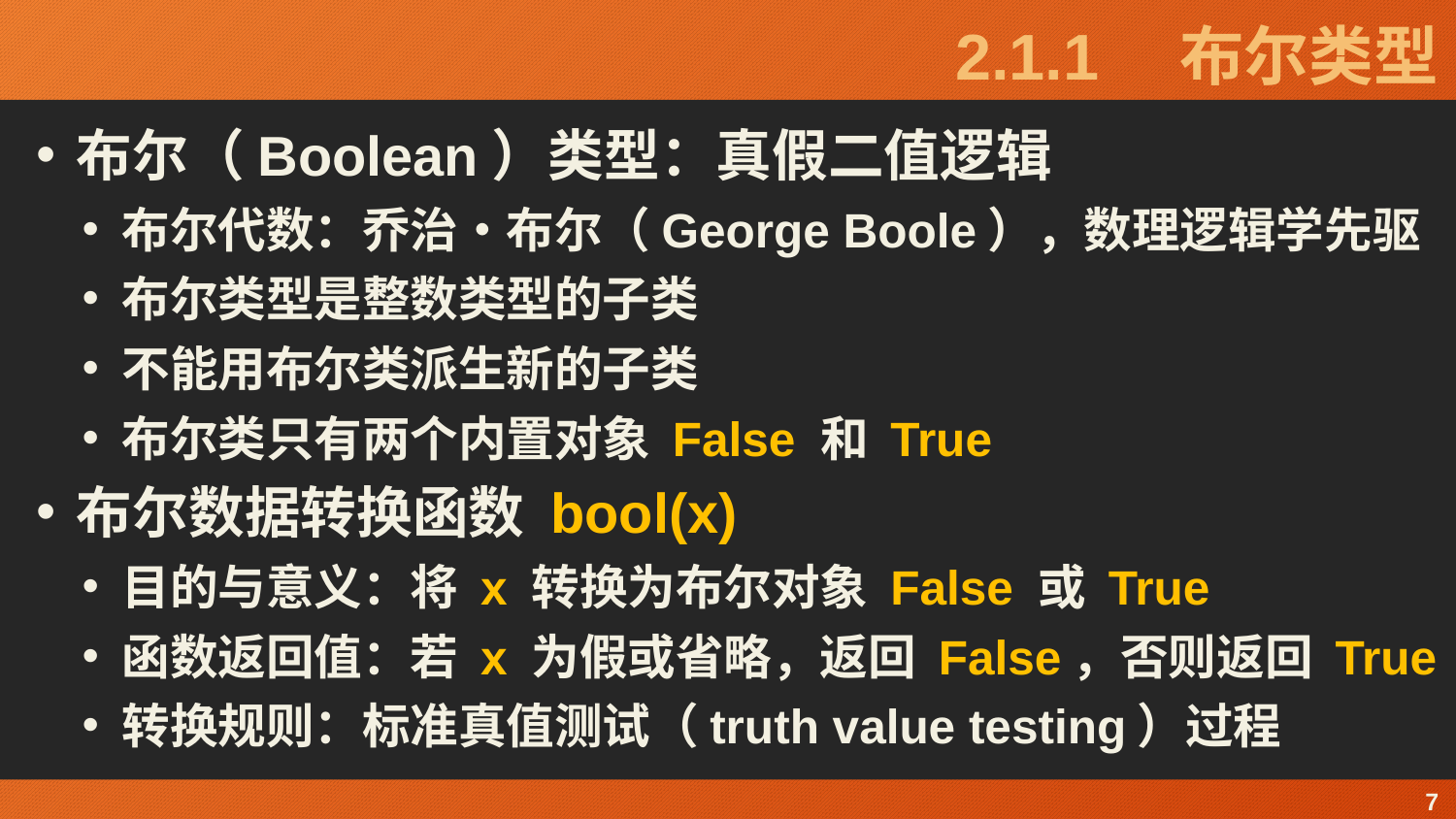

# 2.1.1　布尔类型
布尔（Boolean）类型：真假二值逻辑
布尔代数：乔治•布尔（George Boole），数理逻辑学先驱
布尔类型是整数类型的子类
不能用布尔类派生新的子类
布尔类只有两个内置对象 False 和 True
布尔数据转换函数 bool(x)
目的与意义：将 x 转换为布尔对象 False 或 True
函数返回值：若 x 为假或省略，返回 False，否则返回 True
转换规则：标准真值测试（truth value testing）过程
7